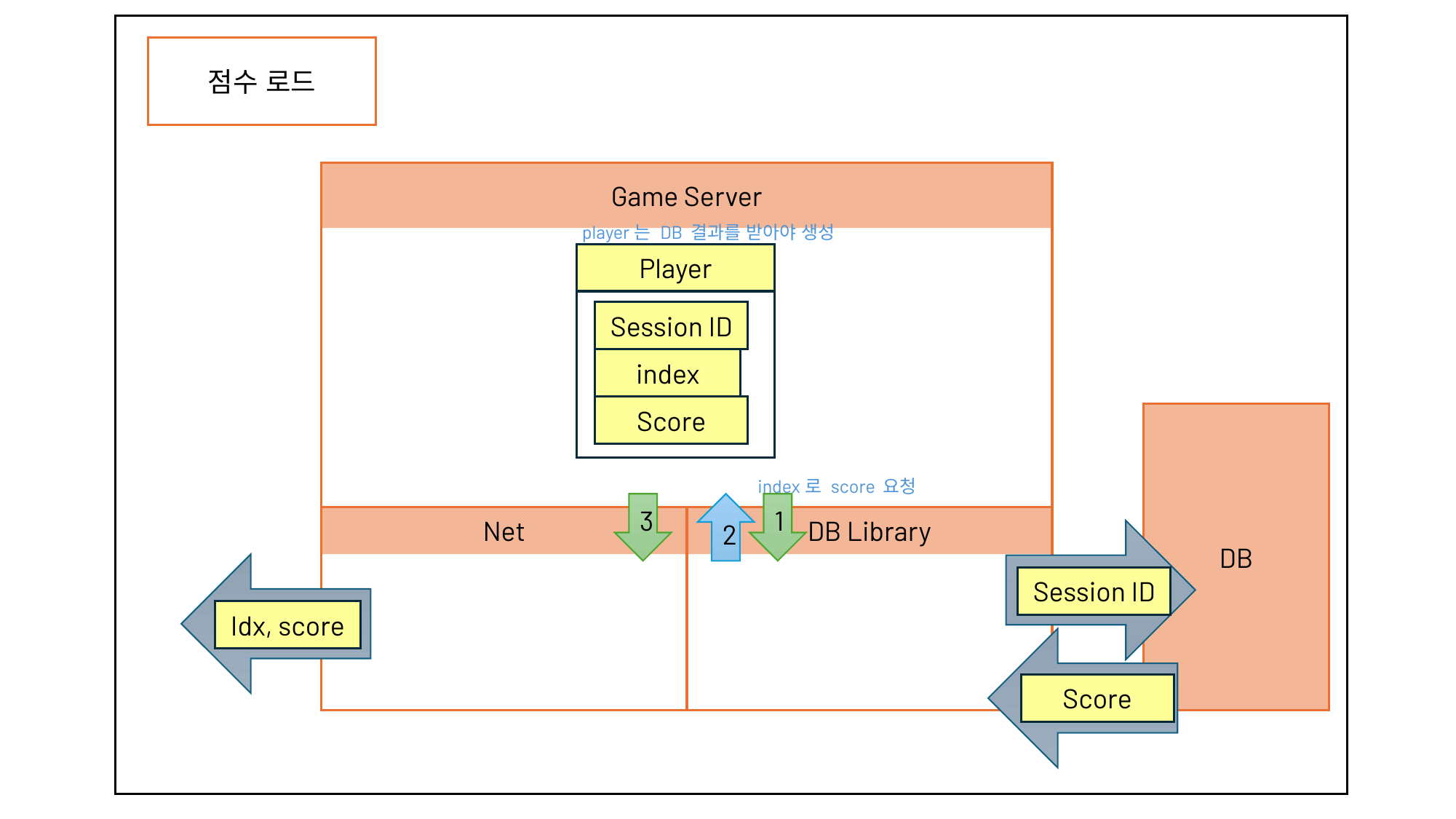

점수 로드
Game Server

player는 DB 결과를 받아야 생성
Player

Session ID
index
Score

DB
index로 score 요청
3
1
2
Net
DB Library

Session ID
Idx, score

Score